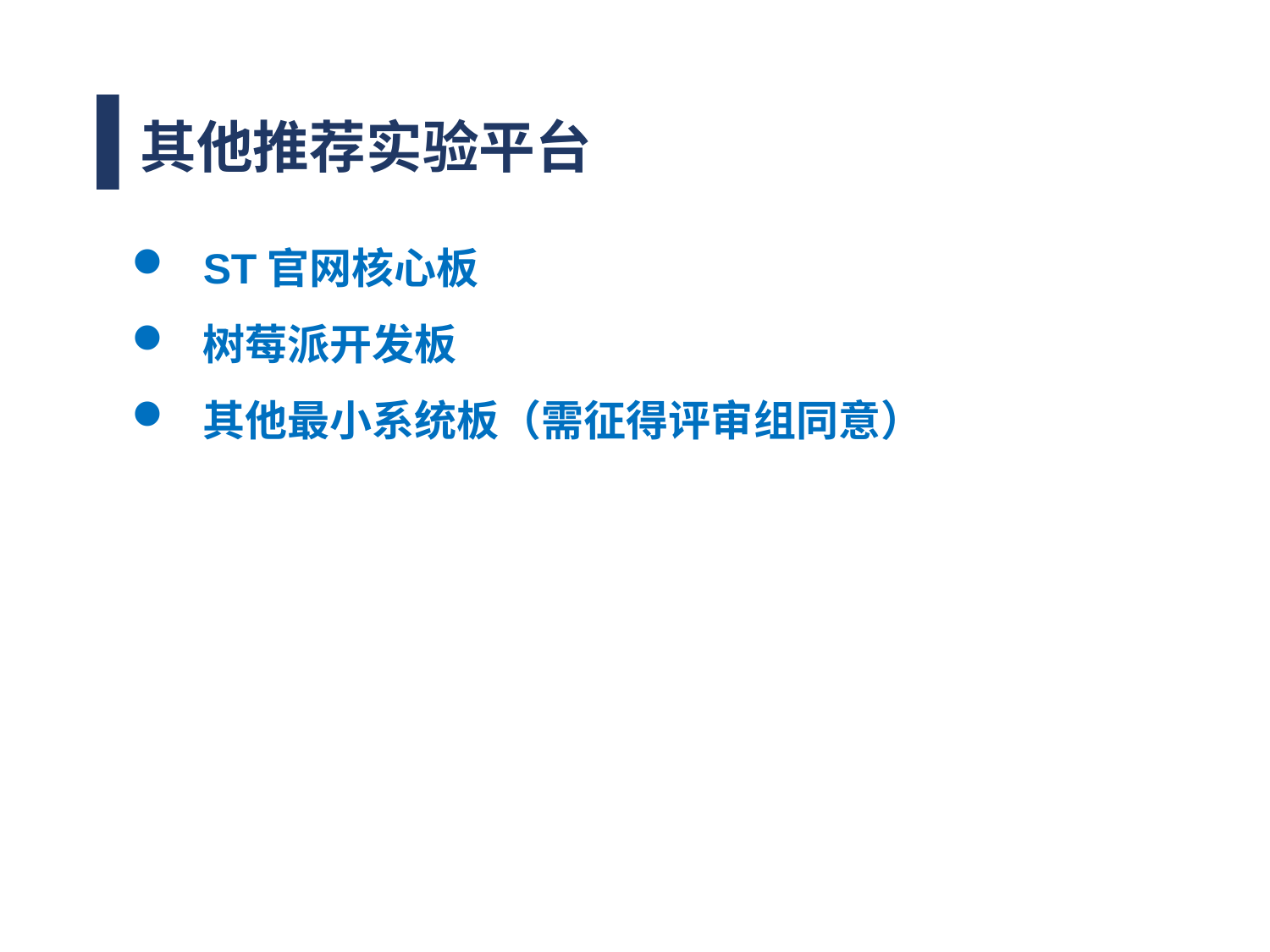

其他推荐实验平台
ST官网核心板
树莓派开发板
其他最小系统板（需征得评审组同意）